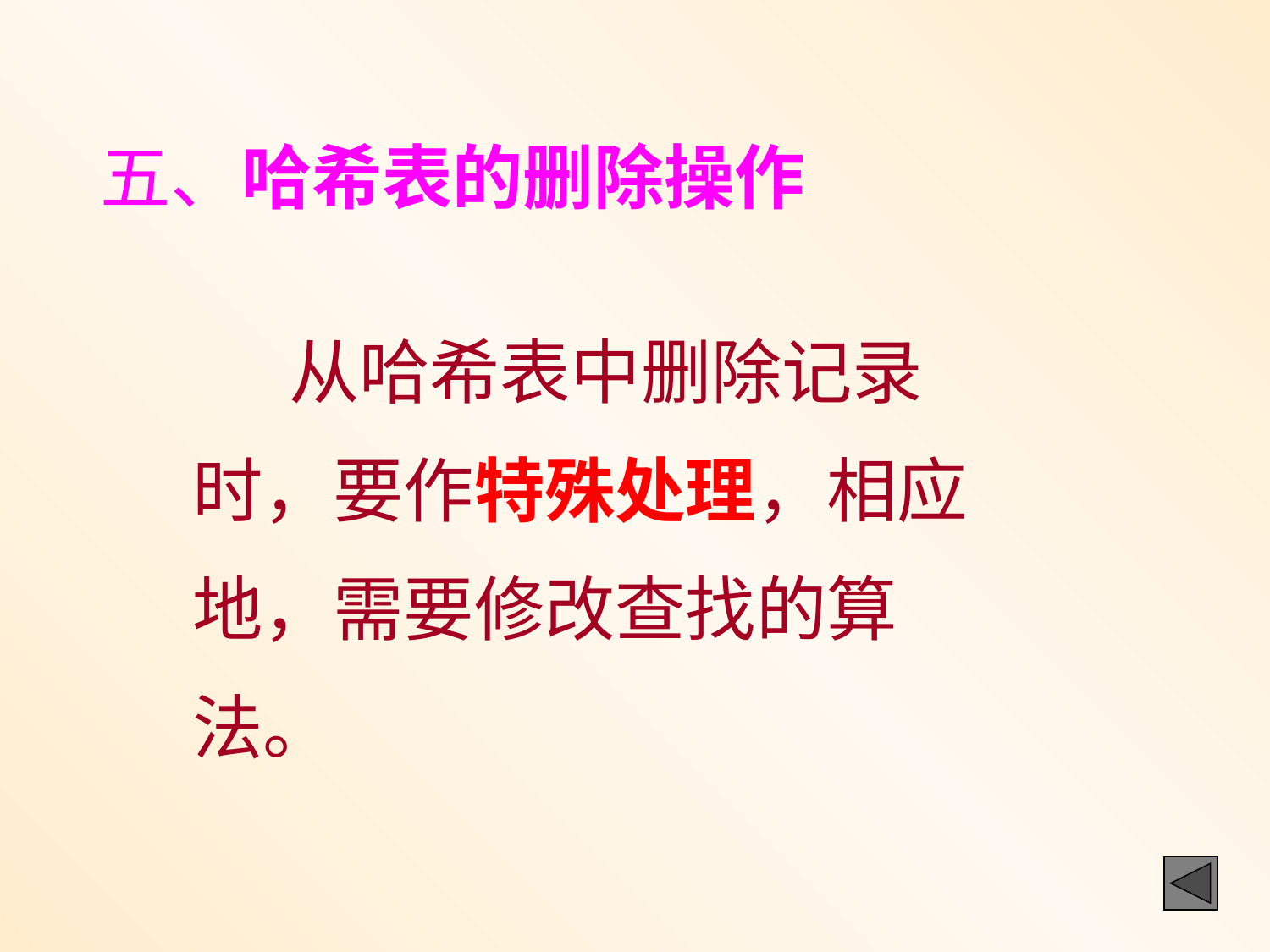

五、哈希表的删除操作
     从哈希表中删除记录时，要作特殊处理，相应地，需要修改查找的算法。